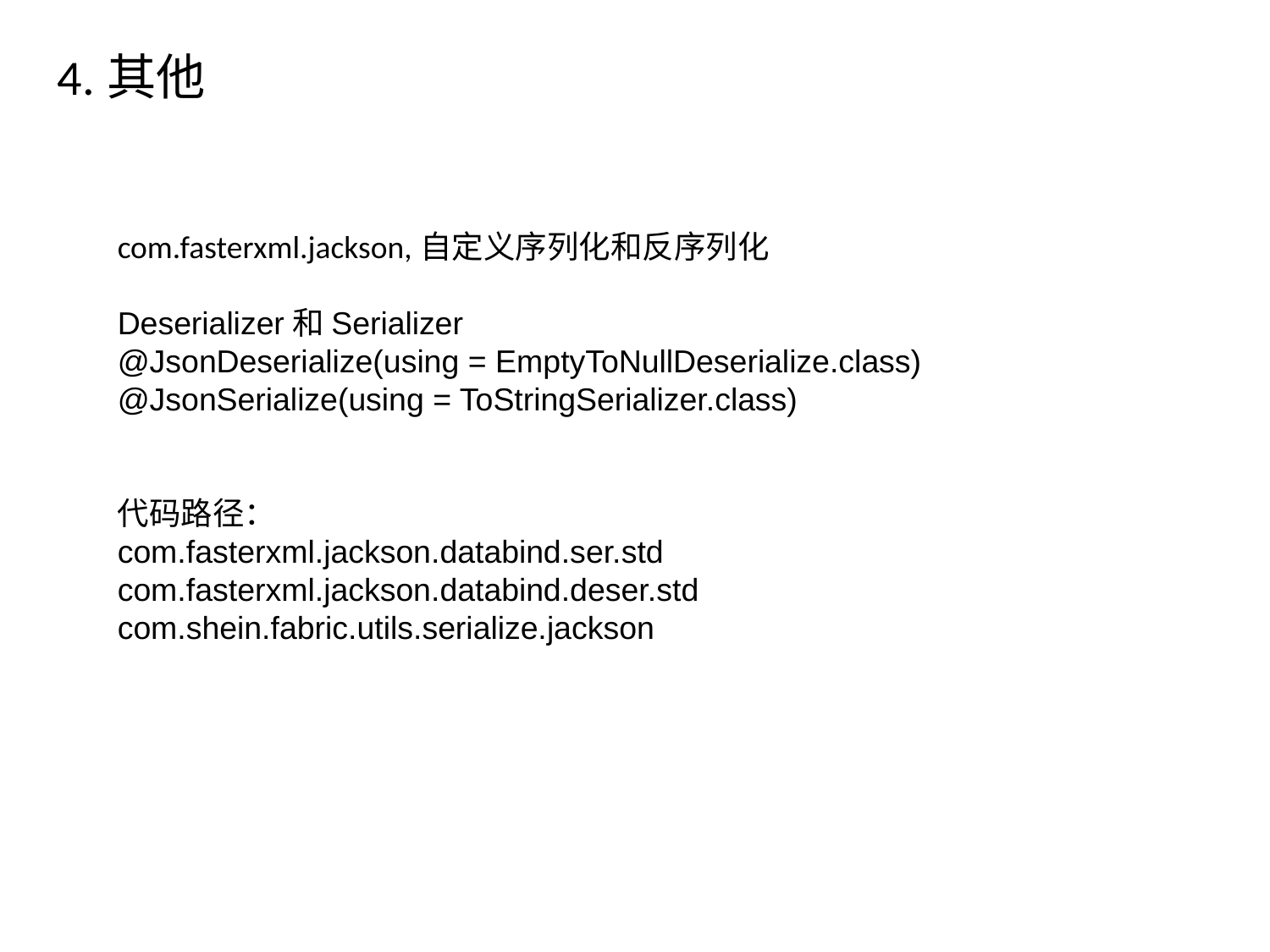

4.其他
com.fasterxml.jackson,自定义序列化和反序列化

Deserializer和Serializer
@JsonDeserialize(using = EmptyToNullDeserialize.class)
@JsonSerialize(using = ToStringSerializer.class)

代码路径：
com.fasterxml.jackson.databind.ser.std
com.fasterxml.jackson.databind.deser.std
com.shein.fabric.utils.serialize.jackson

点击添加文本
点击添加文本
点击添加文本
点击添加文本